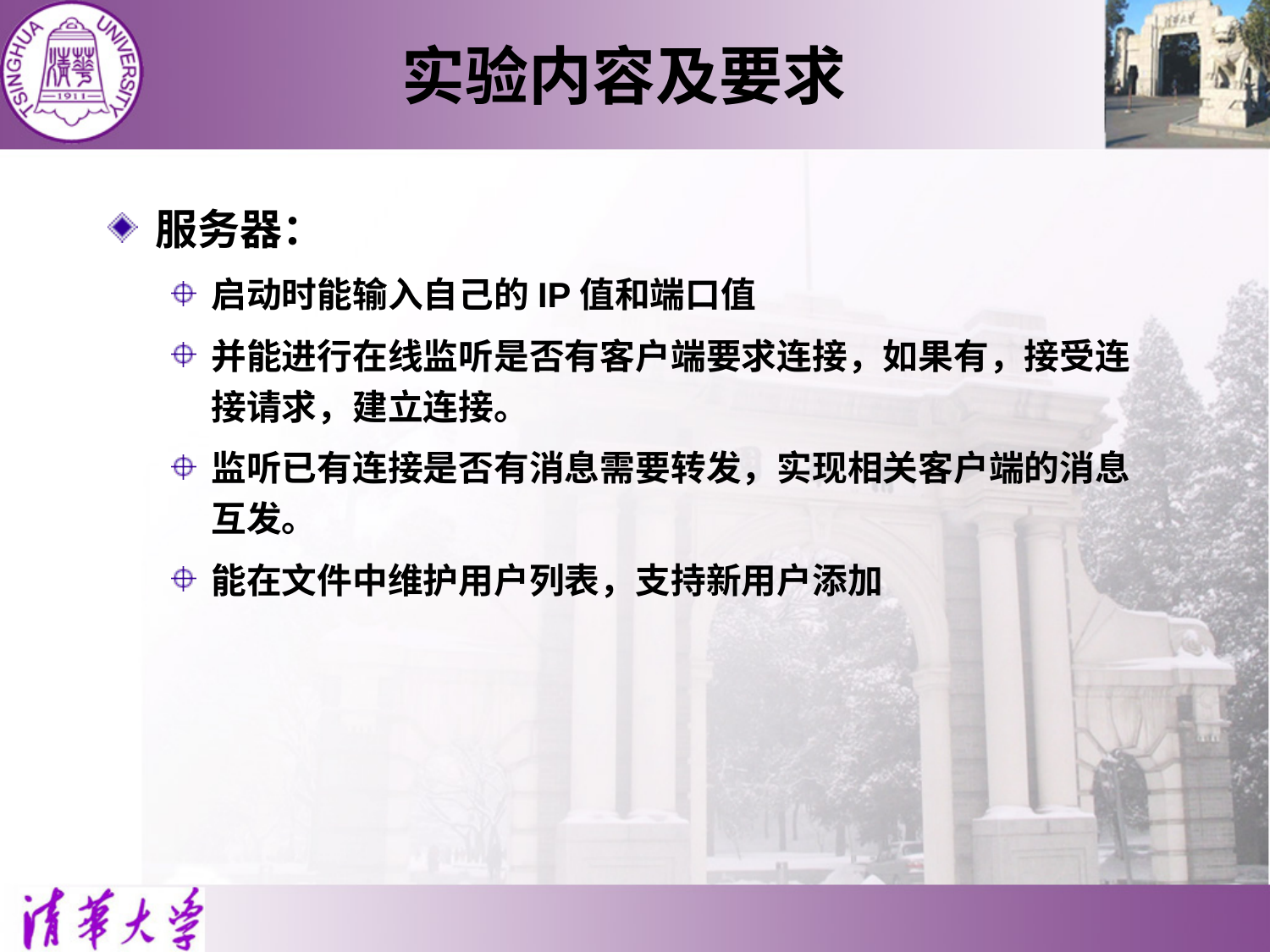

# 实验内容及要求
服务器：
启动时能输入自己的IP值和端口值
并能进行在线监听是否有客户端要求连接，如果有，接受连接请求，建立连接。
监听已有连接是否有消息需要转发，实现相关客户端的消息互发。
能在文件中维护用户列表，支持新用户添加